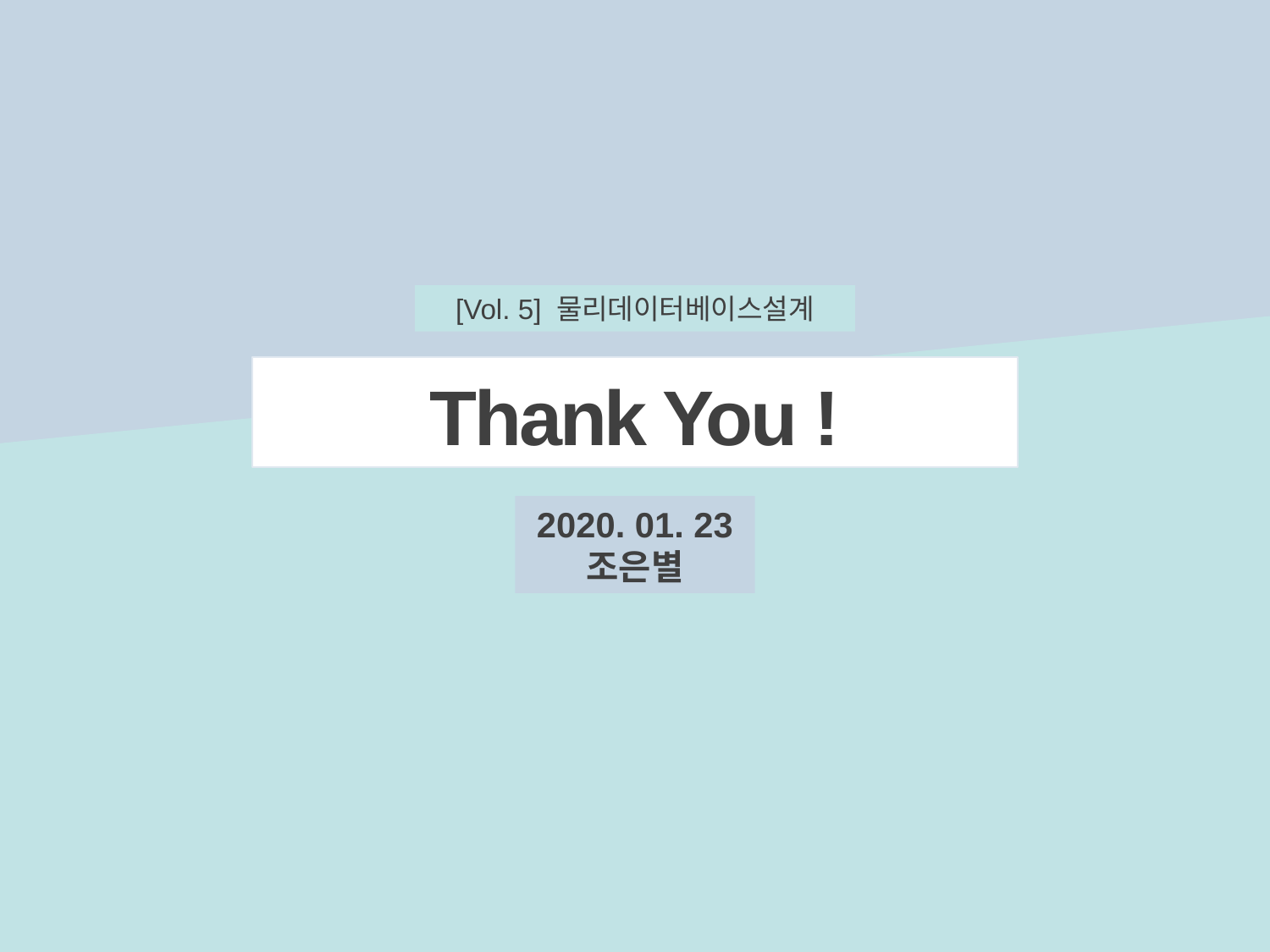

[Vol. 5] 물리데이터베이스설계
Thank You !
2020. 01. 23 조은별